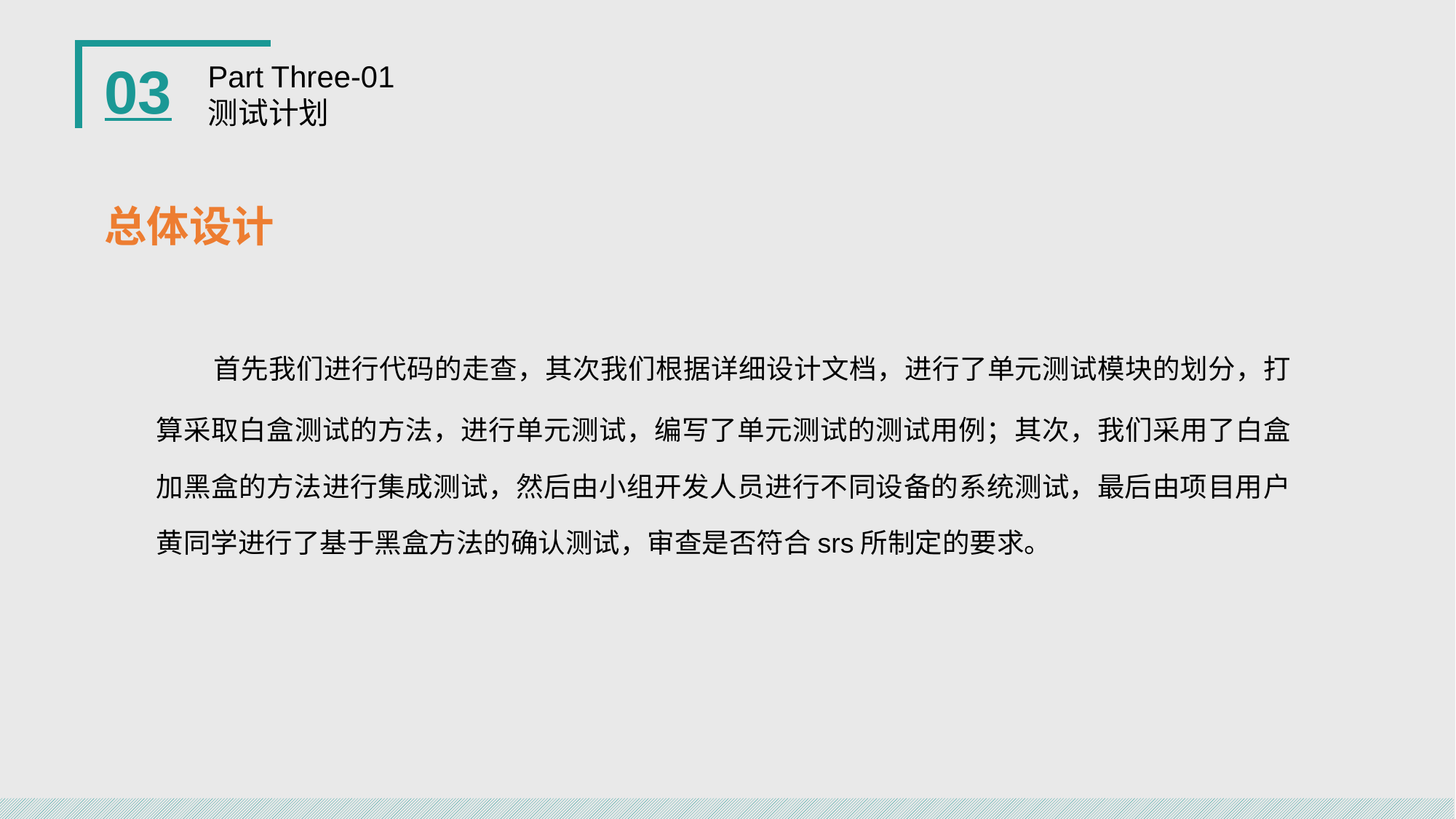

03
Part Three-01
测试计划
总体设计
    首先我们进行代码的走查，其次我们根据详细设计文档，进行了单元测试模块的划分，打算采取白盒测试的方法，进行单元测试，编写了单元测试的测试用例；其次，我们采用了白盒加黑盒的方法进行集成测试，然后由小组开发人员进行不同设备的系统测试，最后由项目用户黄同学进行了基于黑盒方法的确认测试，审查是否符合srs所制定的要求。